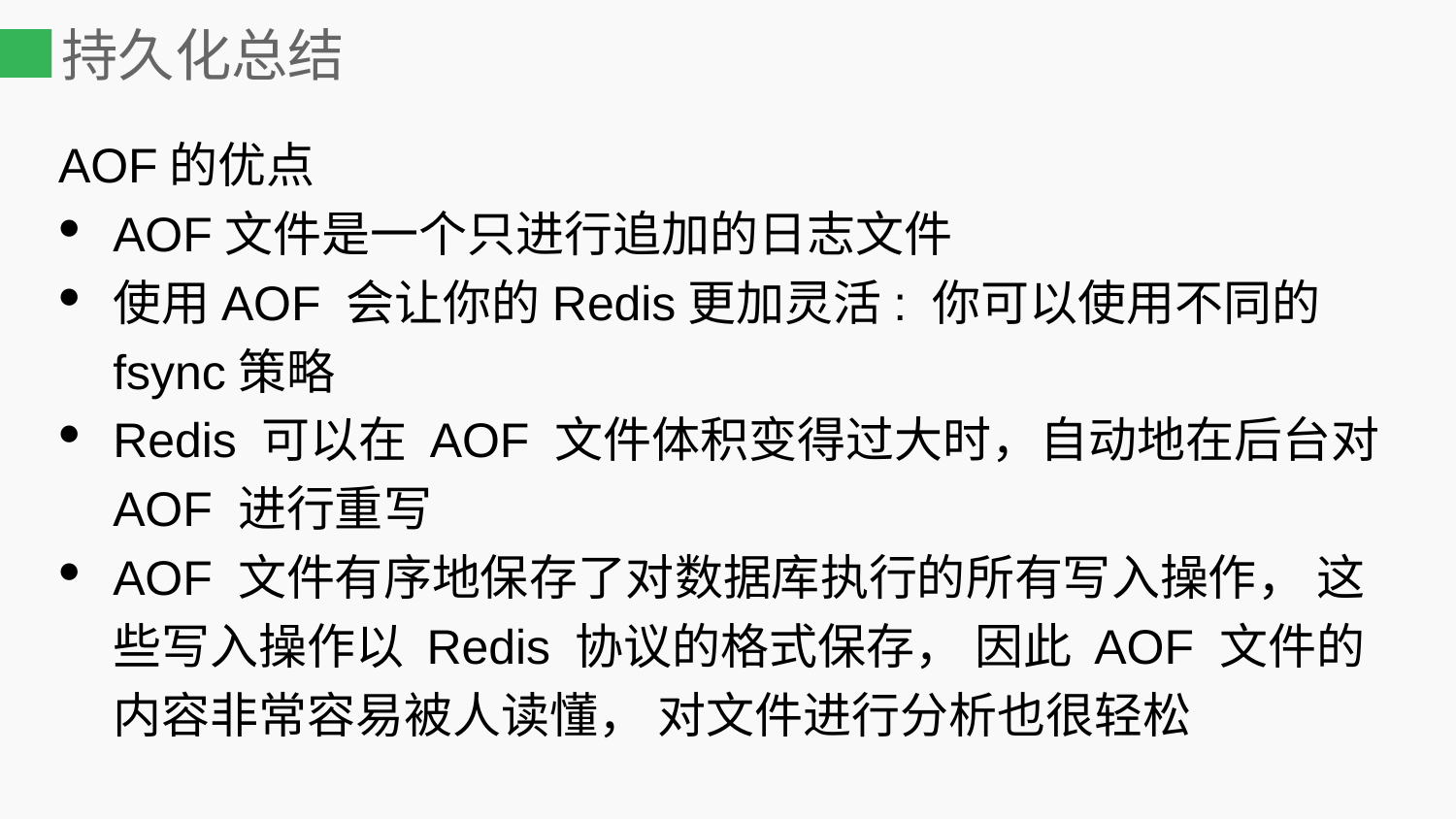

# 持久化总结
AOF的优点
AOF文件是一个只进行追加的日志文件
使用AOF 会让你的Redis更加灵活: 你可以使用不同的fsync策略
Redis 可以在 AOF 文件体积变得过大时，自动地在后台对 AOF 进行重写
AOF 文件有序地保存了对数据库执行的所有写入操作， 这些写入操作以 Redis 协议的格式保存， 因此 AOF 文件的内容非常容易被人读懂， 对文件进行分析也很轻松